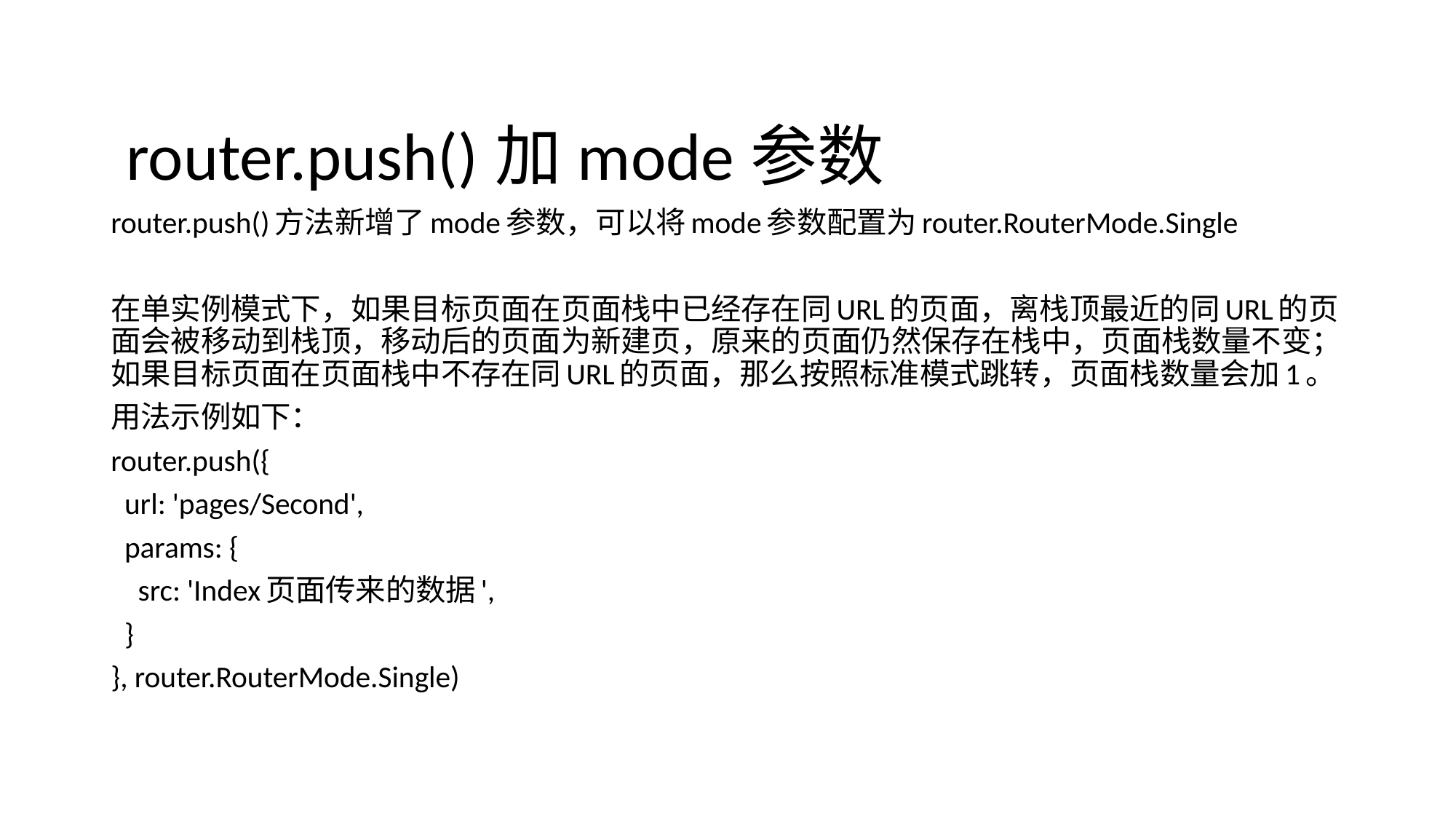

# router.push()加mode参数
router.push()方法新增了mode参数，可以将mode参数配置为router.RouterMode.Single

在单实例模式下，如果目标页面在页面栈中已经存在同URL的页面，离栈顶最近的同URL的页面会被移动到栈顶，移动后的页面为新建页，原来的页面仍然保存在栈中，页面栈数量不变；如果目标页面在页面栈中不存在同URL的页面，那么按照标准模式跳转，页面栈数量会加1。
用法示例如下：
router.push({
  url: 'pages/Second',
  params: {
    src: 'Index页面传来的数据',
  }
}, router.RouterMode.Single)